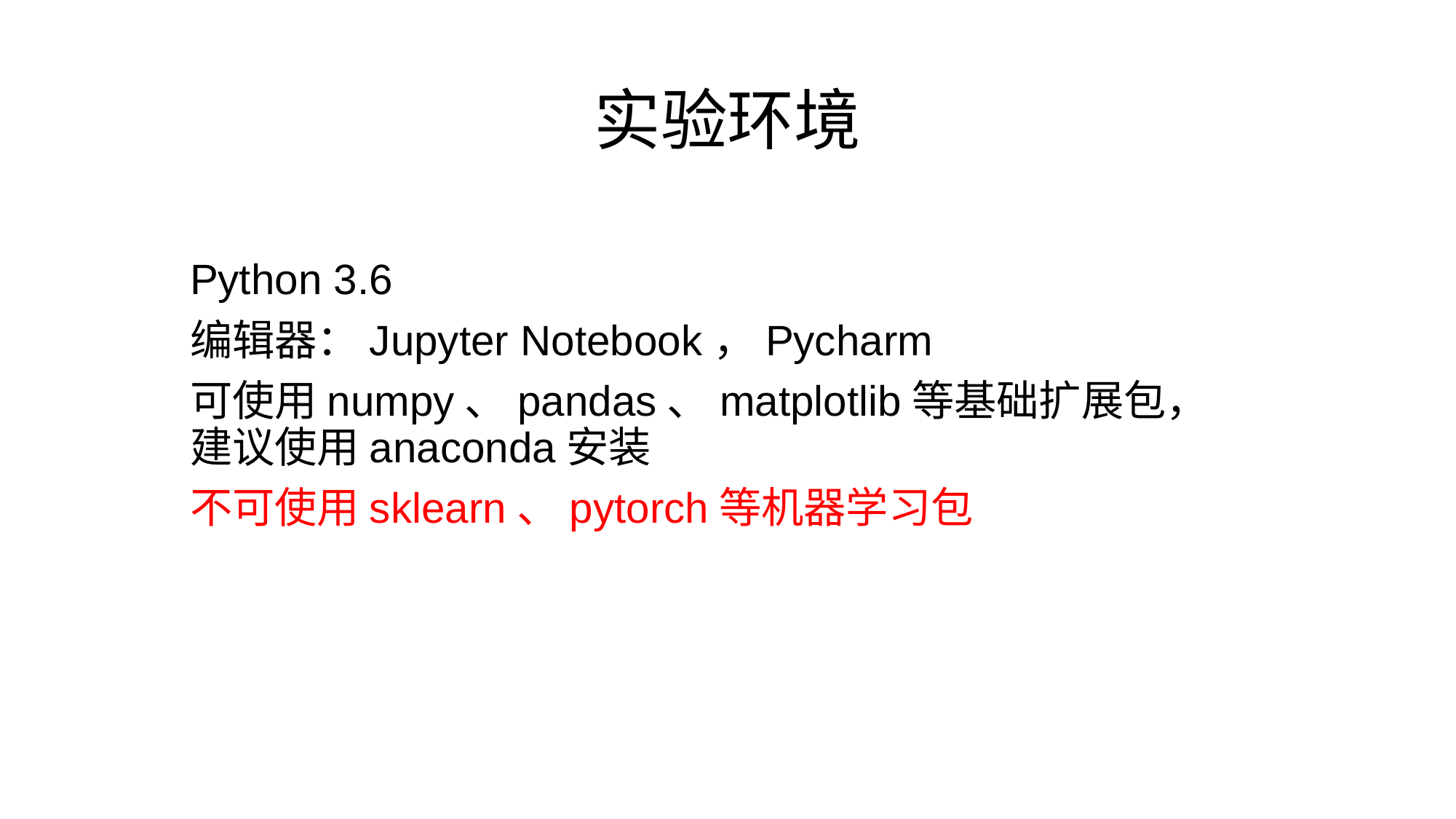

# 实验环境
Python 3.6
编辑器：Jupyter Notebook，Pycharm
可使用numpy、pandas、matplotlib等基础扩展包，建议使用anaconda安装
不可使用sklearn、pytorch等机器学习包